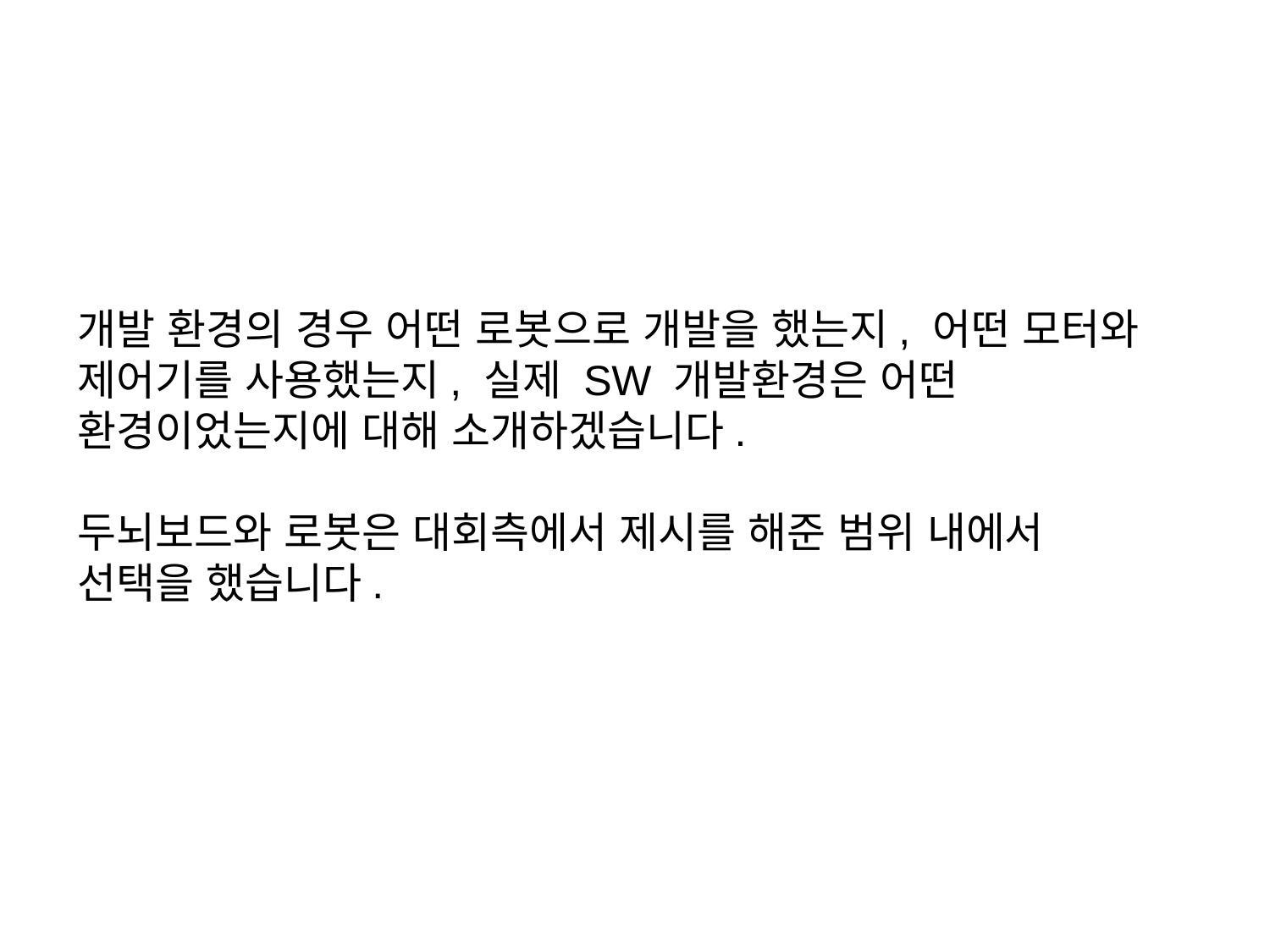

개발 환경의 경우 어떤 로봇으로 개발을 했는지, 어떤 모터와 제어기를 사용했는지, 실제 SW 개발환경은 어떤 환경이었는지에 대해 소개하겠습니다.

두뇌보드와 로봇은 대회측에서 제시를 해준 범위 내에서 선택을 했습니다.